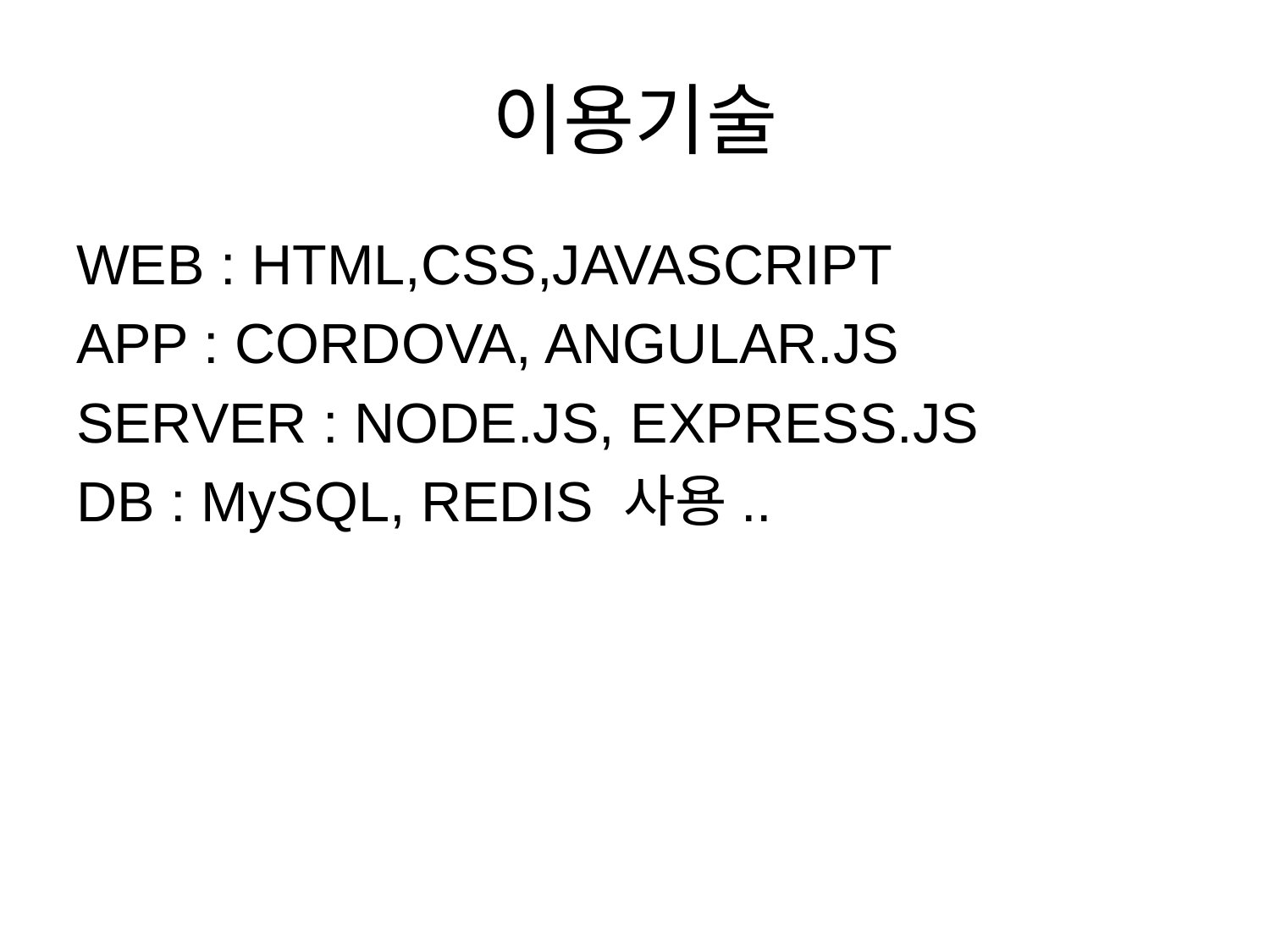

# 이용기술
WEB : HTML,CSS,JAVASCRIPT
APP : CORDOVA, ANGULAR.JS
SERVER : NODE.JS, EXPRESS.JS
DB : MySQL, REDIS 사용..